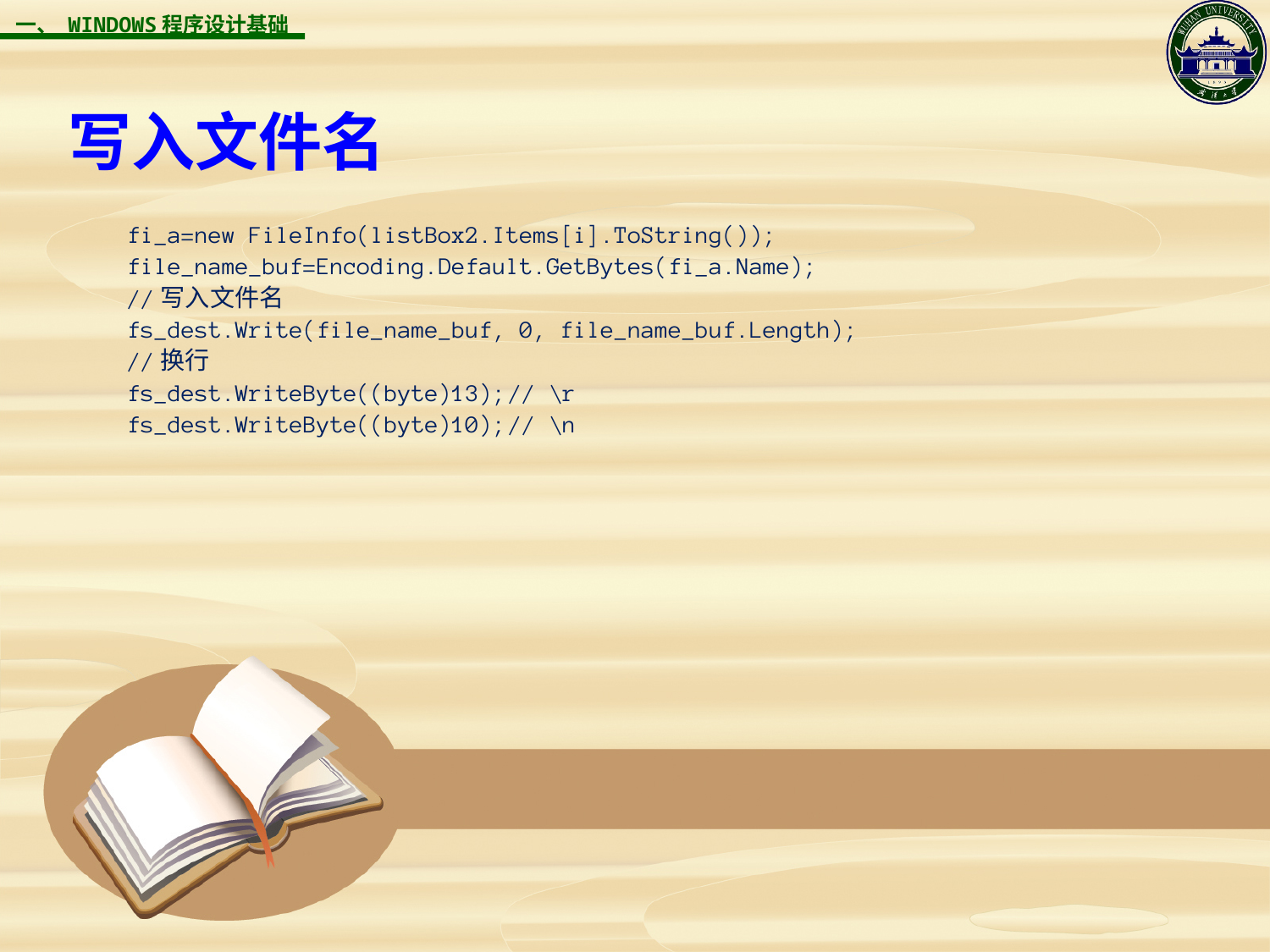

# 写入文件名
fi_a=new FileInfo(listBox2.Items[i].ToString());
file_name_buf=Encoding.Default.GetBytes(fi_a.Name);
//写入文件名
fs_dest.Write(file_name_buf, 0, file_name_buf.Length);
//换行
fs_dest.WriteByte((byte)13);	// \r
fs_dest.WriteByte((byte)10);	// \n